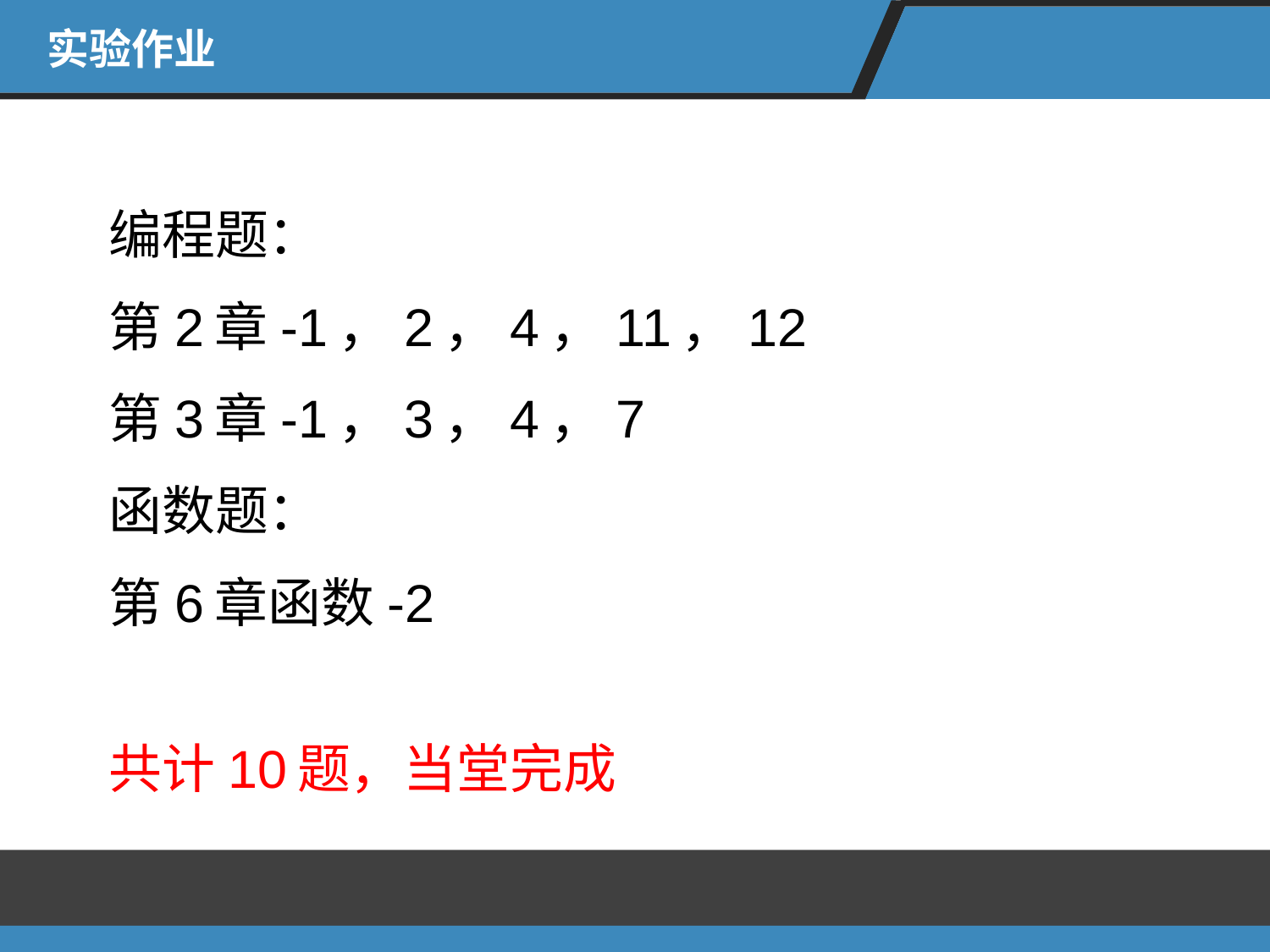

实验作业
编程题：
第2章-1，2，4，11，12
第3章-1，3，4，7
函数题：
第6章函数-2

共计10题，当堂完成